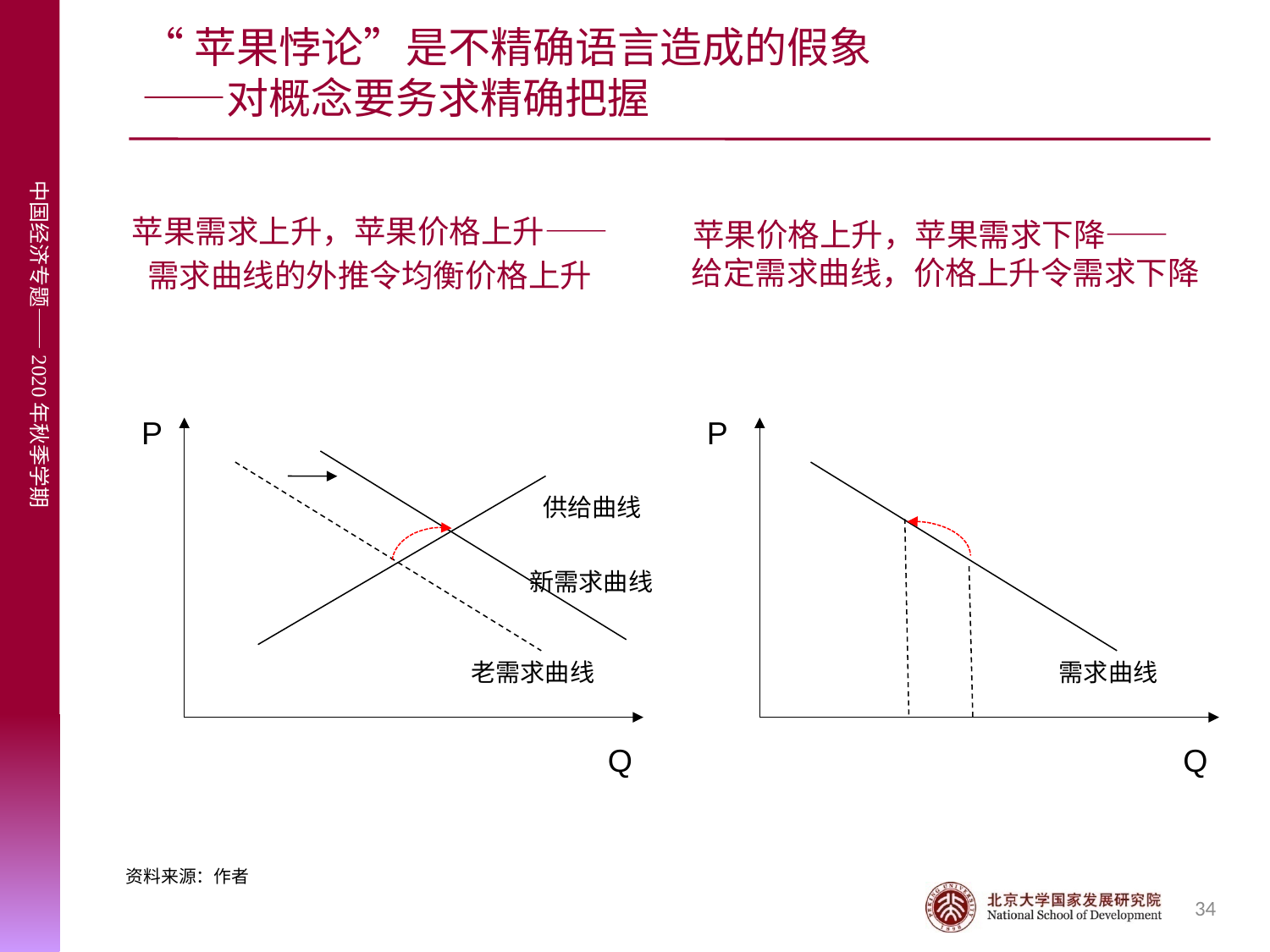

# “苹果悖论”是不精确语言造成的假象 ——对概念要务求精确把握
苹果需求上升，苹果价格上升——
需求曲线的外推令均衡价格上升
苹果价格上升，苹果需求下降——     给定需求曲线，价格上升令需求下降
P
P
供给曲线

新需求曲线
老需求曲线
需求曲线
Q
Q
资料来源：作者
34